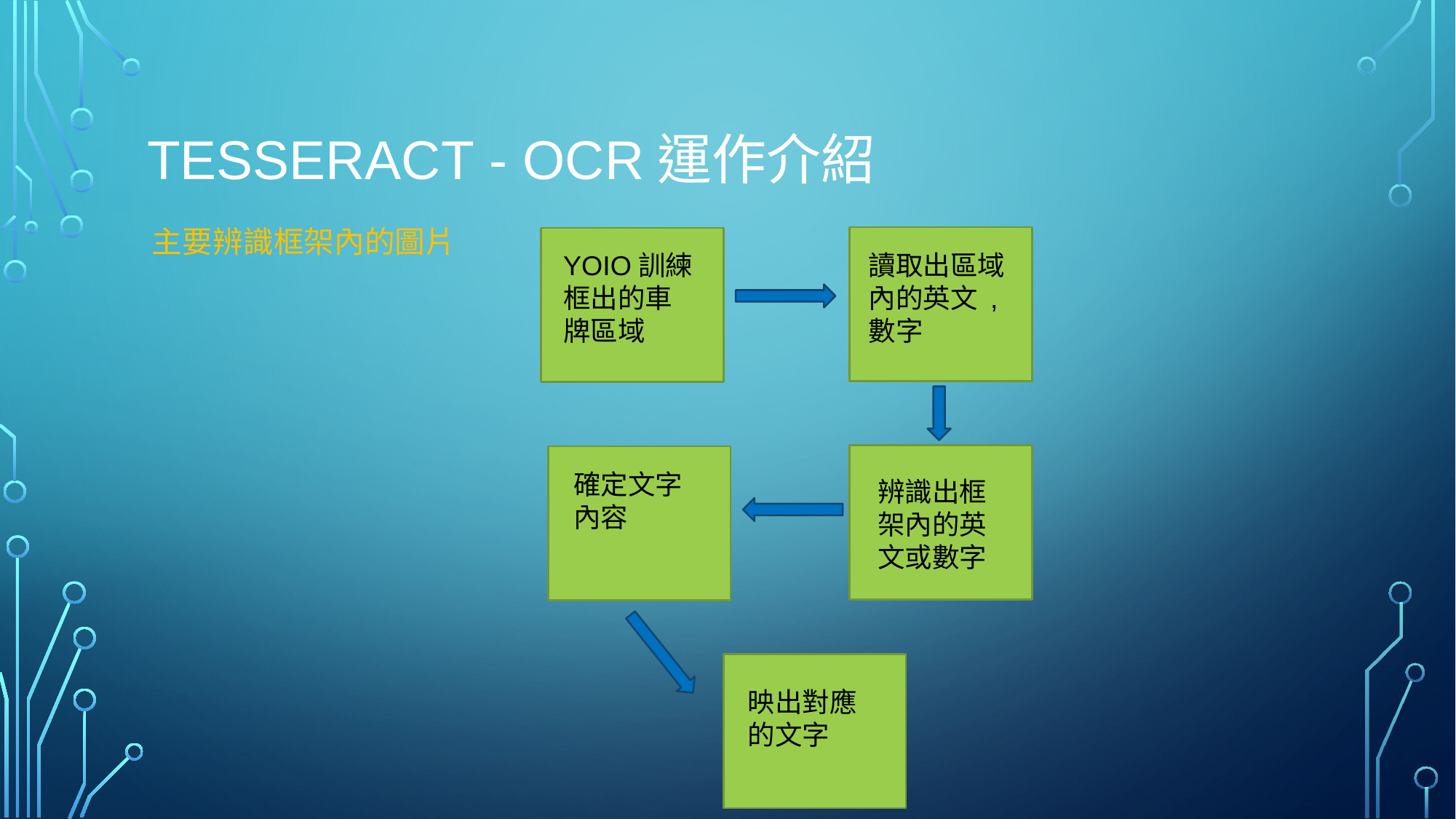

# Tesseract - ocr運作介紹
主要辨識框架內的圖片

讀取出區域內的英文 ,數字
YOIO訓練框出的車牌區域

確定文字內容
辨識出框架內的英文或數字

映出對應的文字